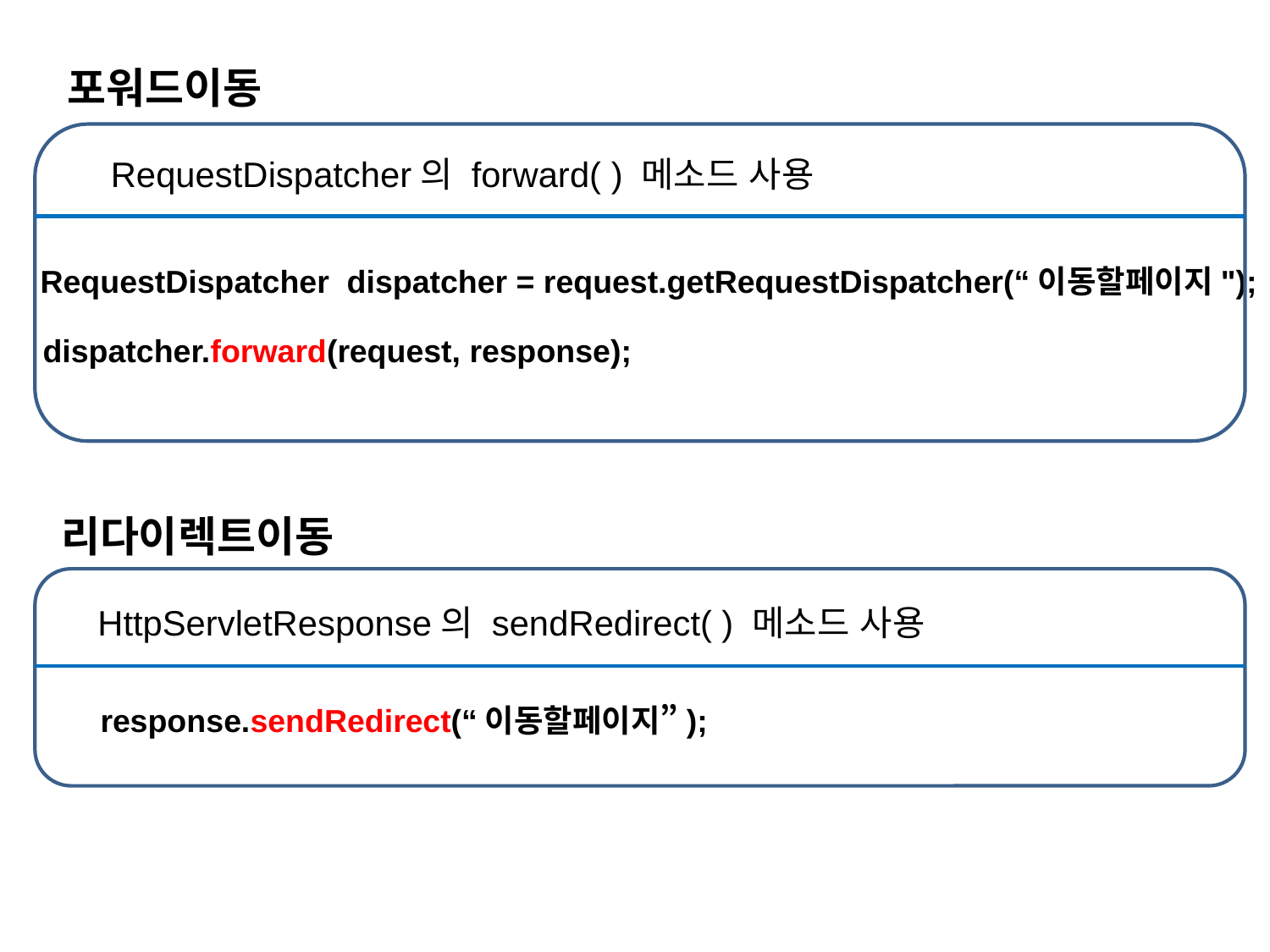

포워드이동

RequestDispatcher의 forward( ) 메소드 사용
RequestDispatcher  dispatcher = request.getRequestDispatcher(“이동할페이지");
dispatcher.forward(request, response);
리다이렉트이동

HttpServletResponse의 sendRedirect( ) 메소드 사용
response.sendRedirect(“이동할페이지”);